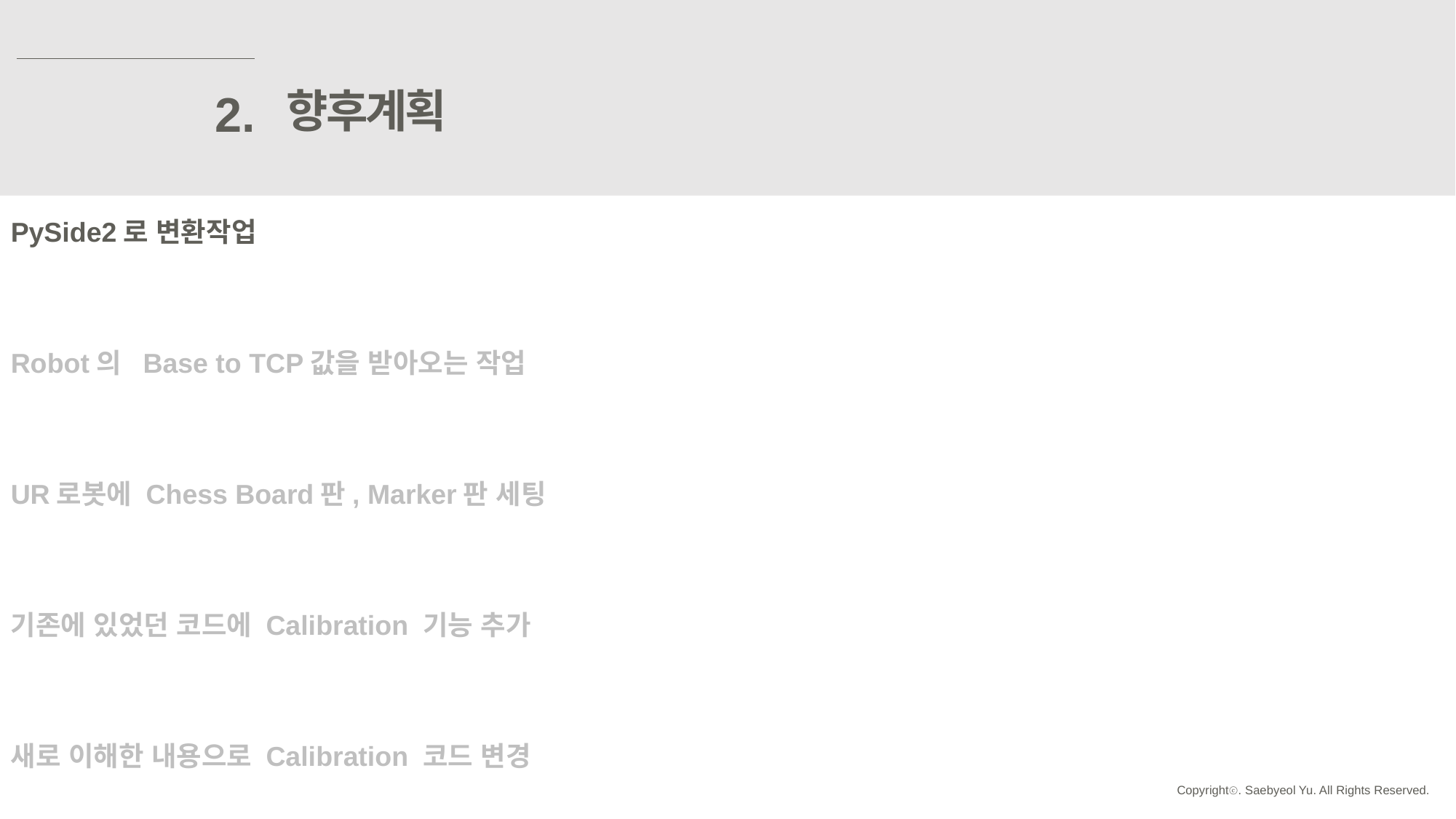

향후계획
2.
PySide2로 변환작업

Robot의  Base to TCP값을 받아오는 작업

UR로봇에 Chess Board판, Marker판 세팅

기존에 있었던 코드에 Calibration 기능 추가

새로 이해한 내용으로 Calibration 코드 변경